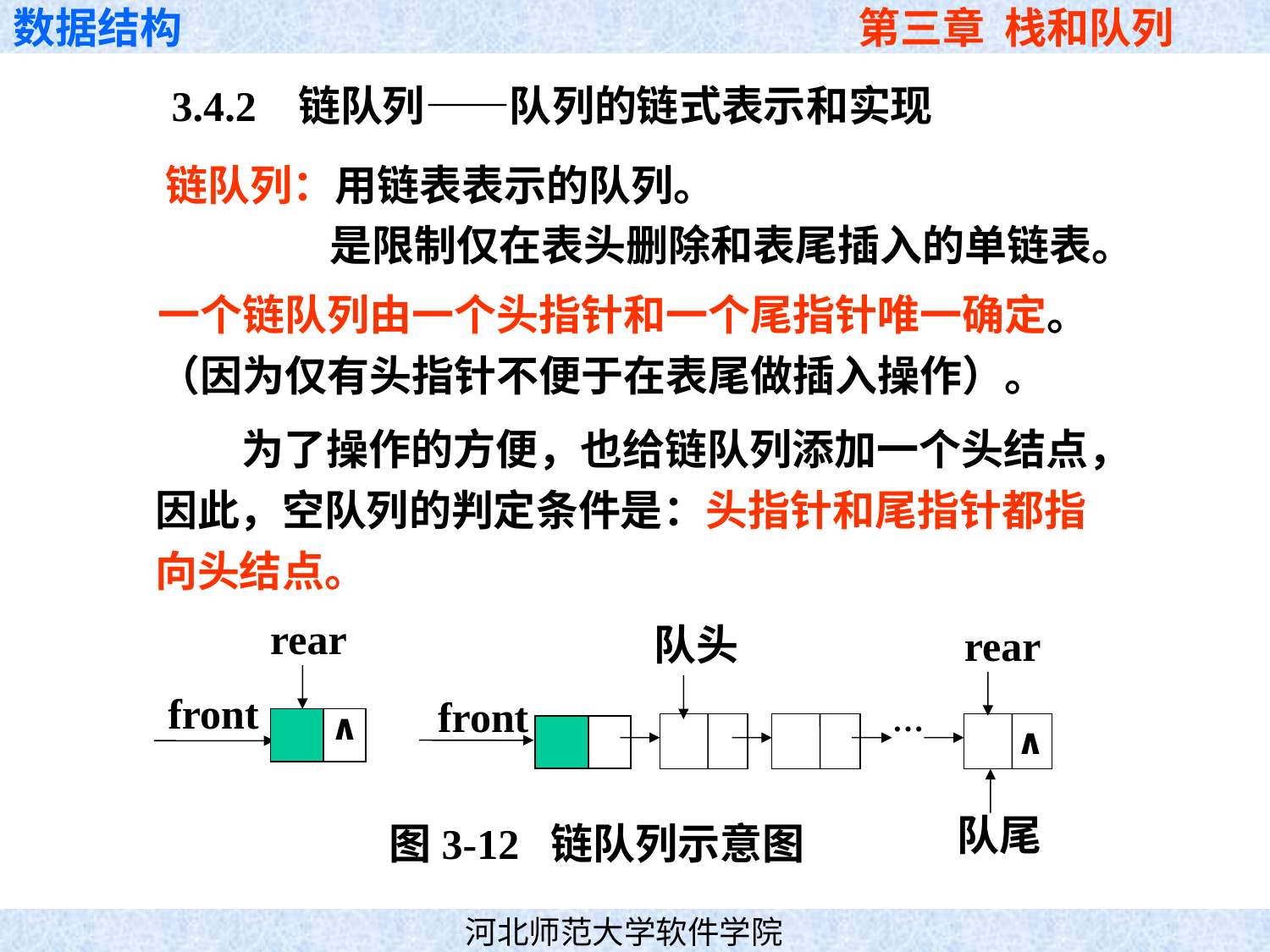

3.4.2   链队列——队列的链式表示和实现
        链队列：用链表表示的队列。
是限制仅在表头删除和表尾插入的单链表。
一个链队列由一个头指针和一个尾指针唯一确定。
（因为仅有头指针不便于在表尾做插入操作）。
        为了操作的方便，也给链队列添加一个头结点，
因此，空队列的判定条件是：头指针和尾指针都指
向头结点。
rear

front
∧

队头
rear

front
…
∧

队尾
图3-12  链队列示意图